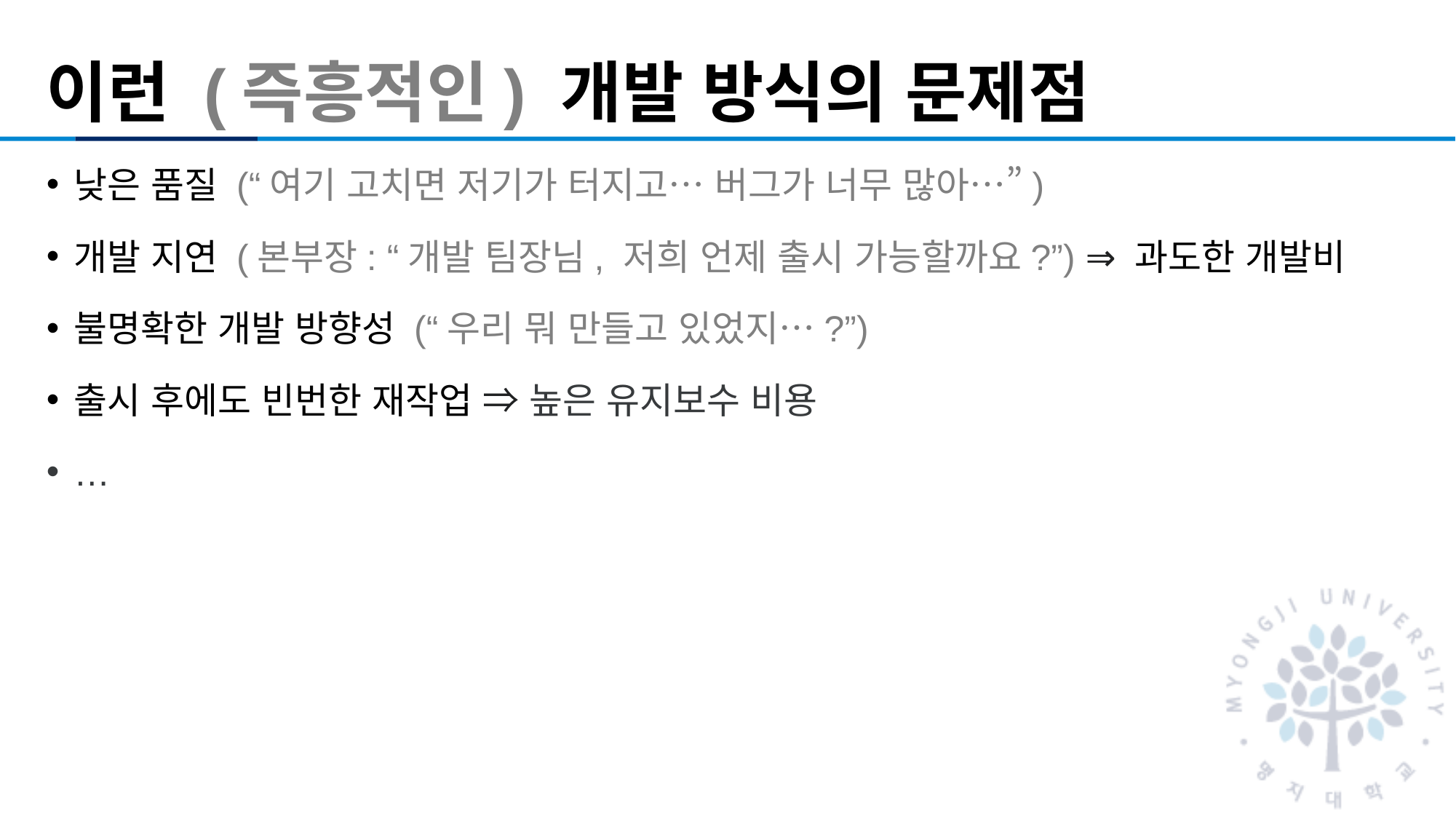

# 이런 (즉흥적인) 개발 방식의 문제점
낮은 품질 (“여기 고치면 저기가 터지고… 버그가 너무 많아…”)
개발 지연 (본부장: “개발 팀장님, 저희 언제 출시 가능할까요?”) ⇒ 과도한 개발비
불명확한 개발 방향성 (“우리 뭐 만들고 있었지…?”)
출시 후에도 빈번한 재작업 ⇒ 높은 유지보수 비용
…